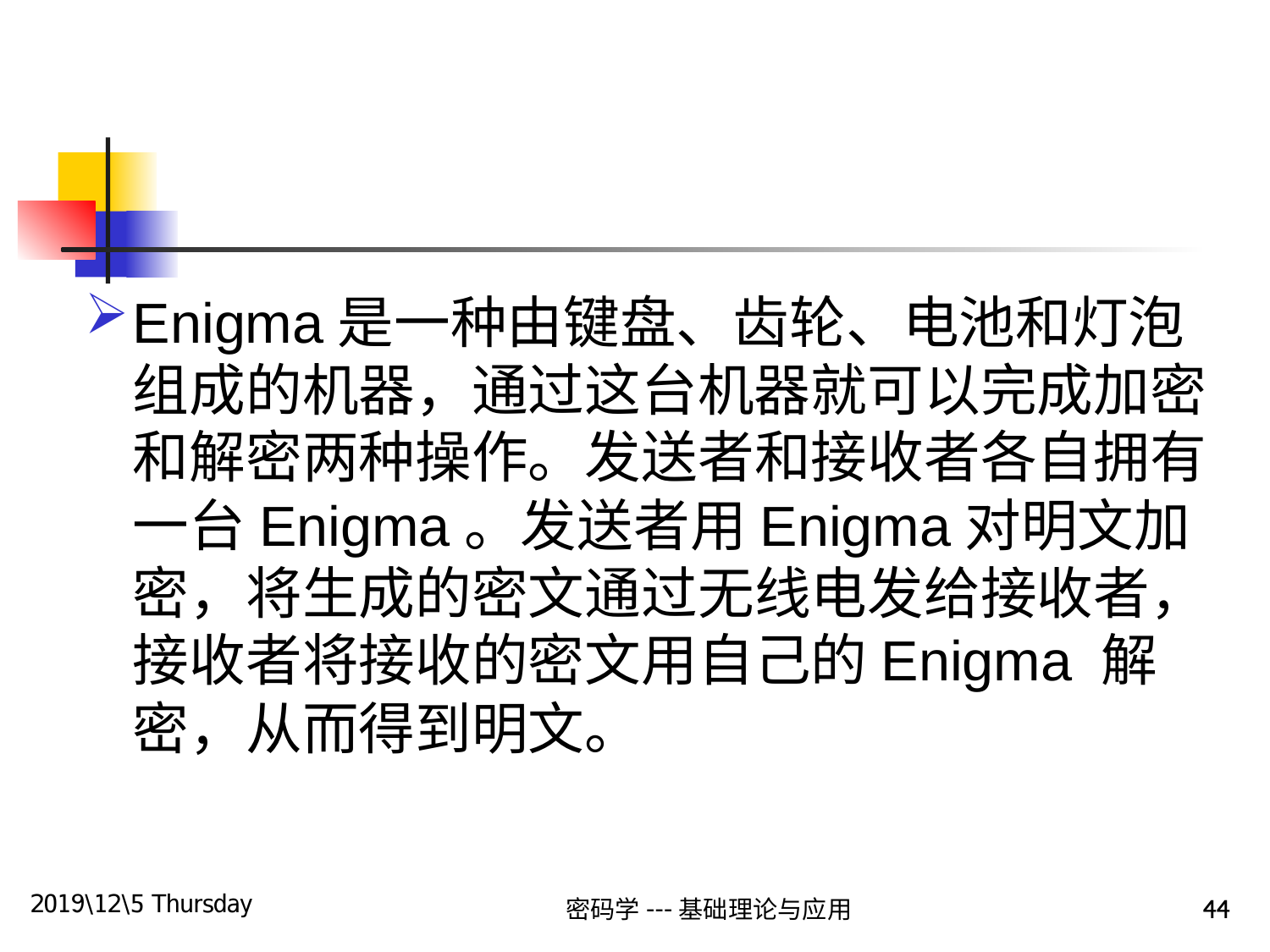

#
Enigma是一种由键盘、齿轮、电池和灯泡组成的机器，通过这台机器就可以完成加密和解密两种操作。发送者和接收者各自拥有一台Enigma。发送者用Enigma对明文加密，将生成的密文通过无线电发给接收者，接收者将接收的密文用自己的Enigma 解密，从而得到明文。

密码学---基础理论与应用
44
2019\12\5 Thursday